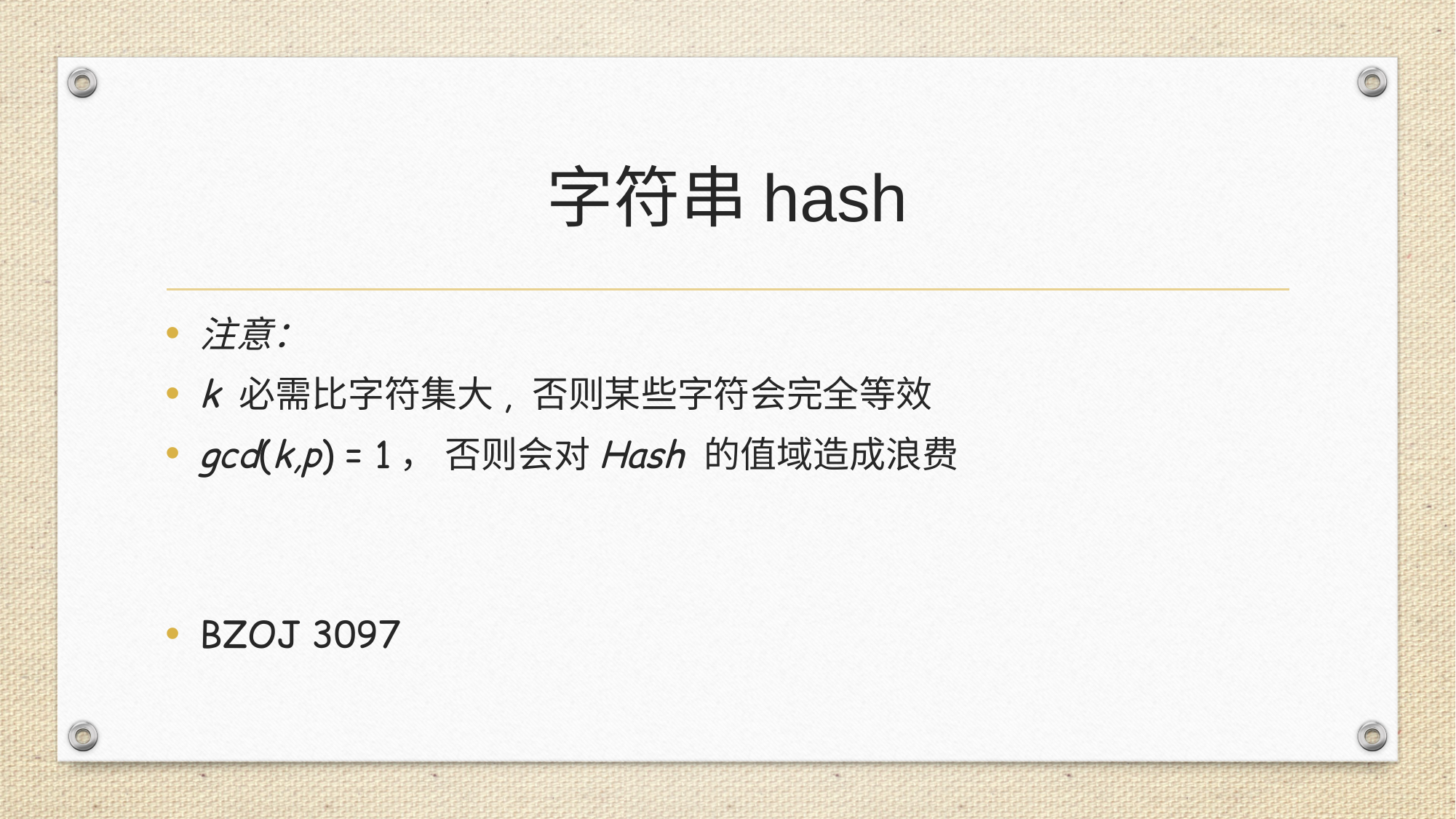

# 字符串hash
注意：
k 必需比字符集大, 否则某些字符会完全等效
gcd(k,p) = 1， 否则会对Hash 的值域造成浪费

BZOJ 3097